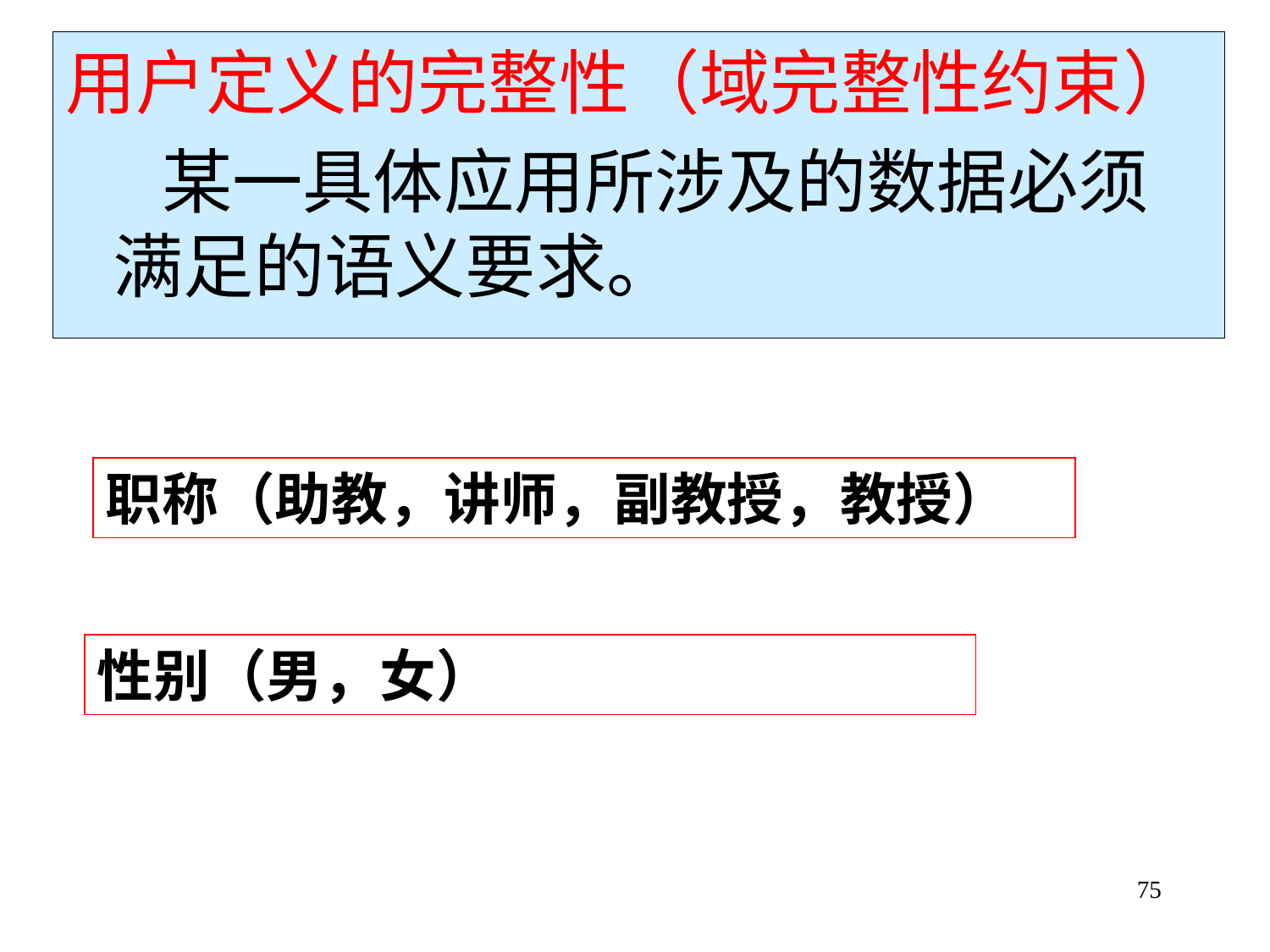

用户定义的完整性（域完整性约束）
     某一具体应用所涉及的数据必须满足的语义要求。
职称（助教，讲师，副教授，教授）
性别（男，女）
75